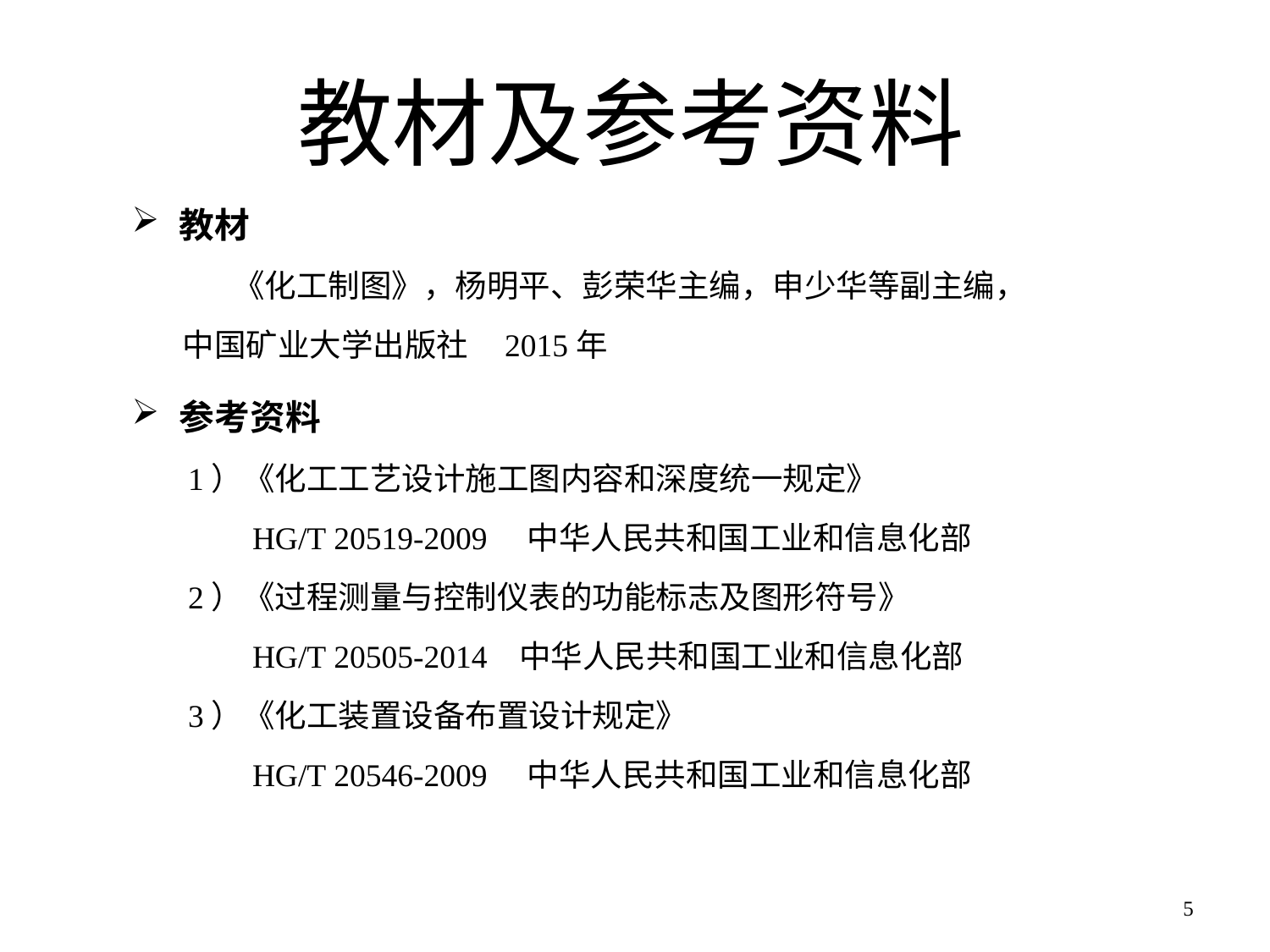

# 教材及参考资料
教材
             《化工制图》，杨明平、彭荣华主编，申少华等副主编，
      中国矿业大学出版社    2015年
参考资料
       1）《化工工艺设计施工图内容和深度统一规定》
               HG/T 20519-2009    中华人民共和国工业和信息化部
       2）《过程测量与控制仪表的功能标志及图形符号》
               HG/T 20505-2014   中华人民共和国工业和信息化部
       3）《化工装置设备布置设计规定》
               HG/T 20546-2009    中华人民共和国工业和信息化部

5